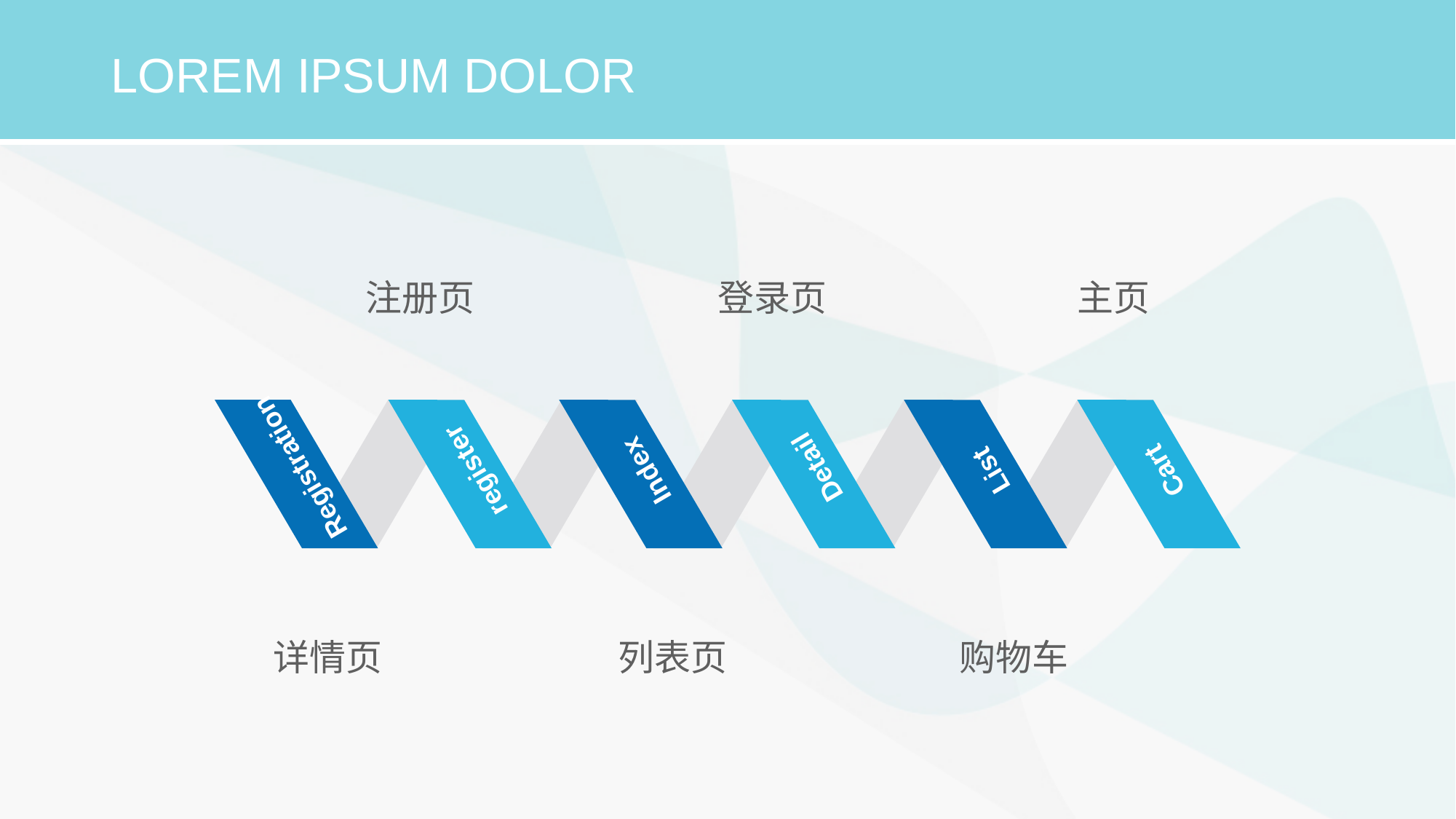

LOREM IPSUM DOLOR

主页
Cart

注册页
register

登录页
 Detail

Index
列表页

List
购物车
 Registration
详情页